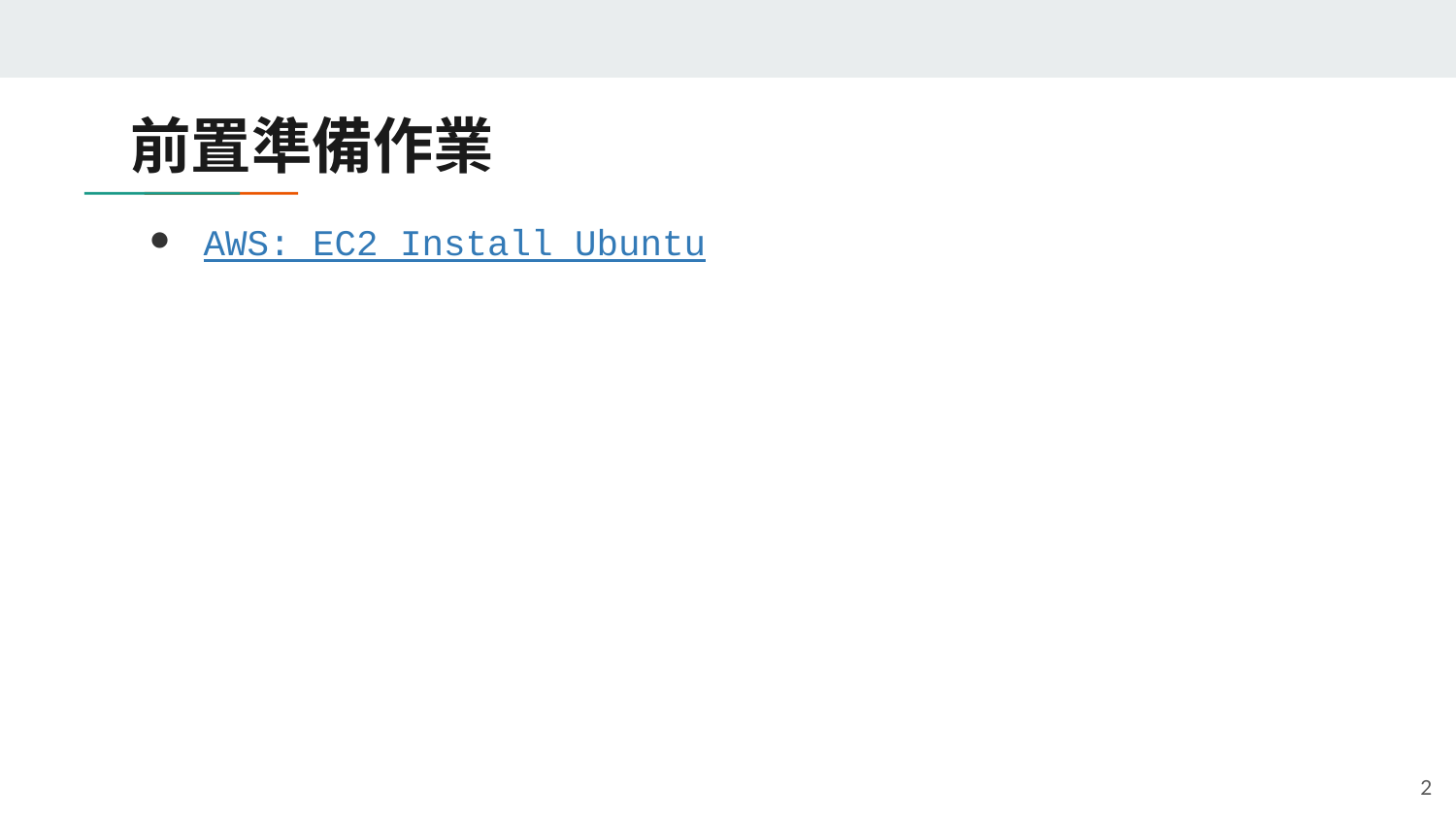

# 前置準備作業
AWS: EC2 Install Ubuntu
2